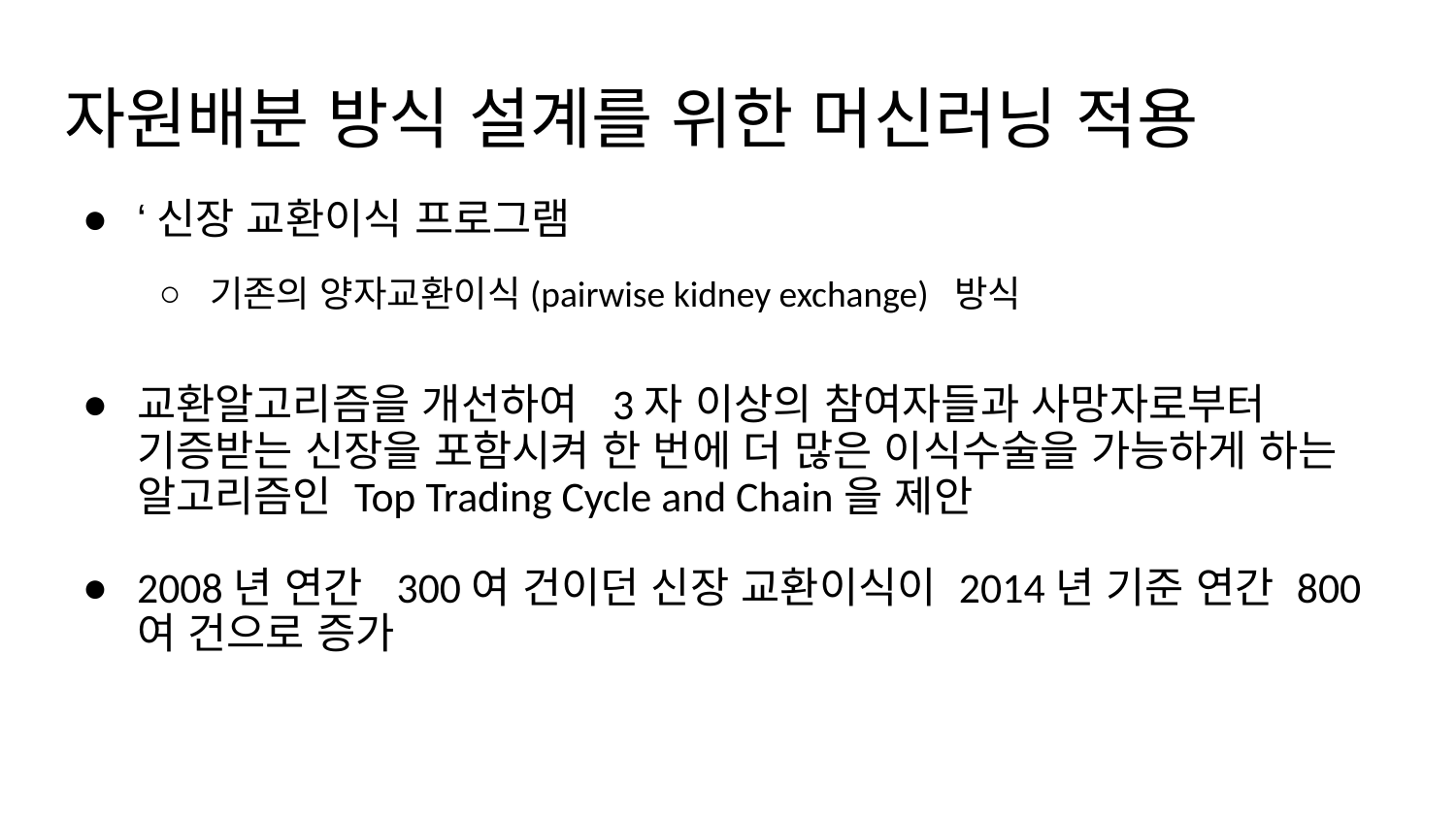

# 자원배분 방식 설계를 위한 머신러닝 적용
‘신장 교환이식 프로그램
기존의 양자교환이식(pairwise kidney exchange)  방식

교환알고리즘을 개선하여  3자 이상의 참여자들과 사망자로부터 기증받는 신장을 포함시켜 한 번에 더 많은 이식수술을 가능하게 하는 알고리즘인 Top Trading Cycle and Chain을 제안

2008년 연간  300여 건이던 신장 교환이식이 2014년 기준 연간 800여 건으로 증가